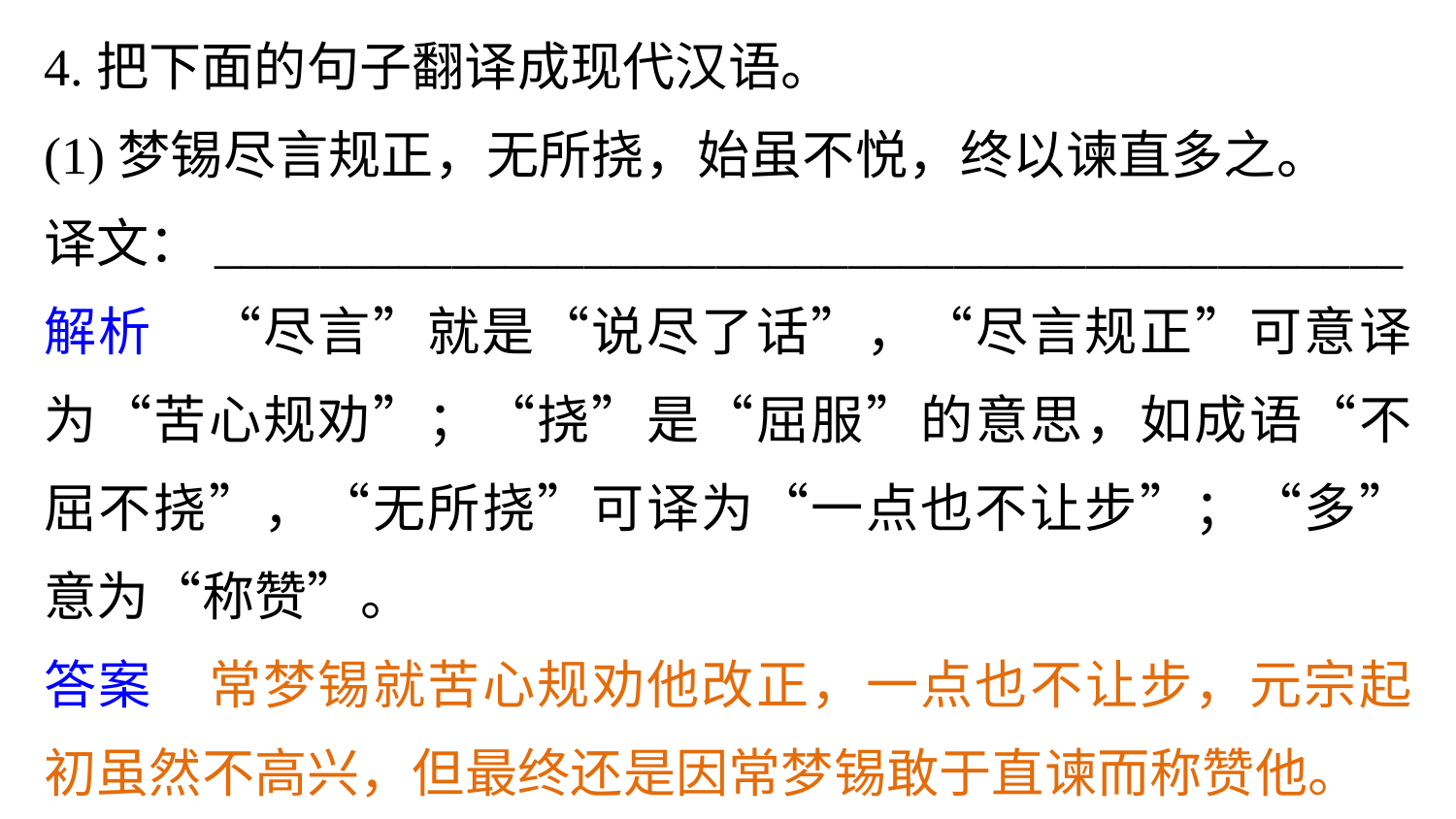

4.把下面的句子翻译成现代汉语。
(1)梦锡尽言规正，无所挠，始虽不悦，终以谏直多之。
译文：_____________________________________________
解析　“尽言”就是“说尽了话”，“尽言规正”可意译为“苦心规劝”；“挠”是“屈服”的意思，如成语“不屈不挠”，“无所挠”可译为“一点也不让步”；“多”意为“称赞”。
答案　常梦锡就苦心规劝他改正，一点也不让步，元宗起初虽然不高兴，但最终还是因常梦锡敢于直谏而称赞他。